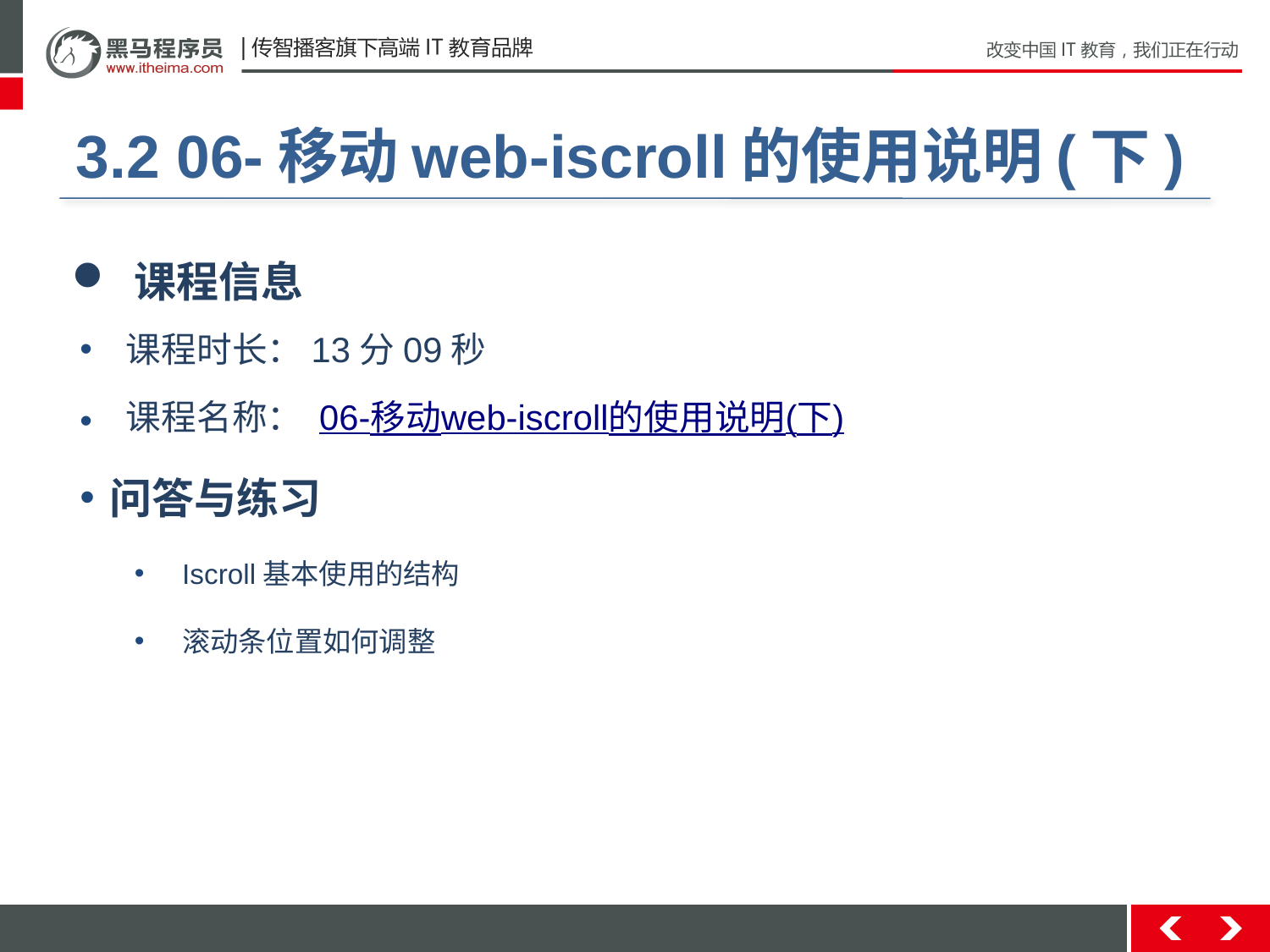

#
3.2 06-移动web-iscroll的使用说明(下)
 课程信息
 课程时长：13分09秒
 课程名称： 06-移动web-iscroll的使用说明(下)
问答与练习
Iscroll基本使用的结构
滚动条位置如何调整